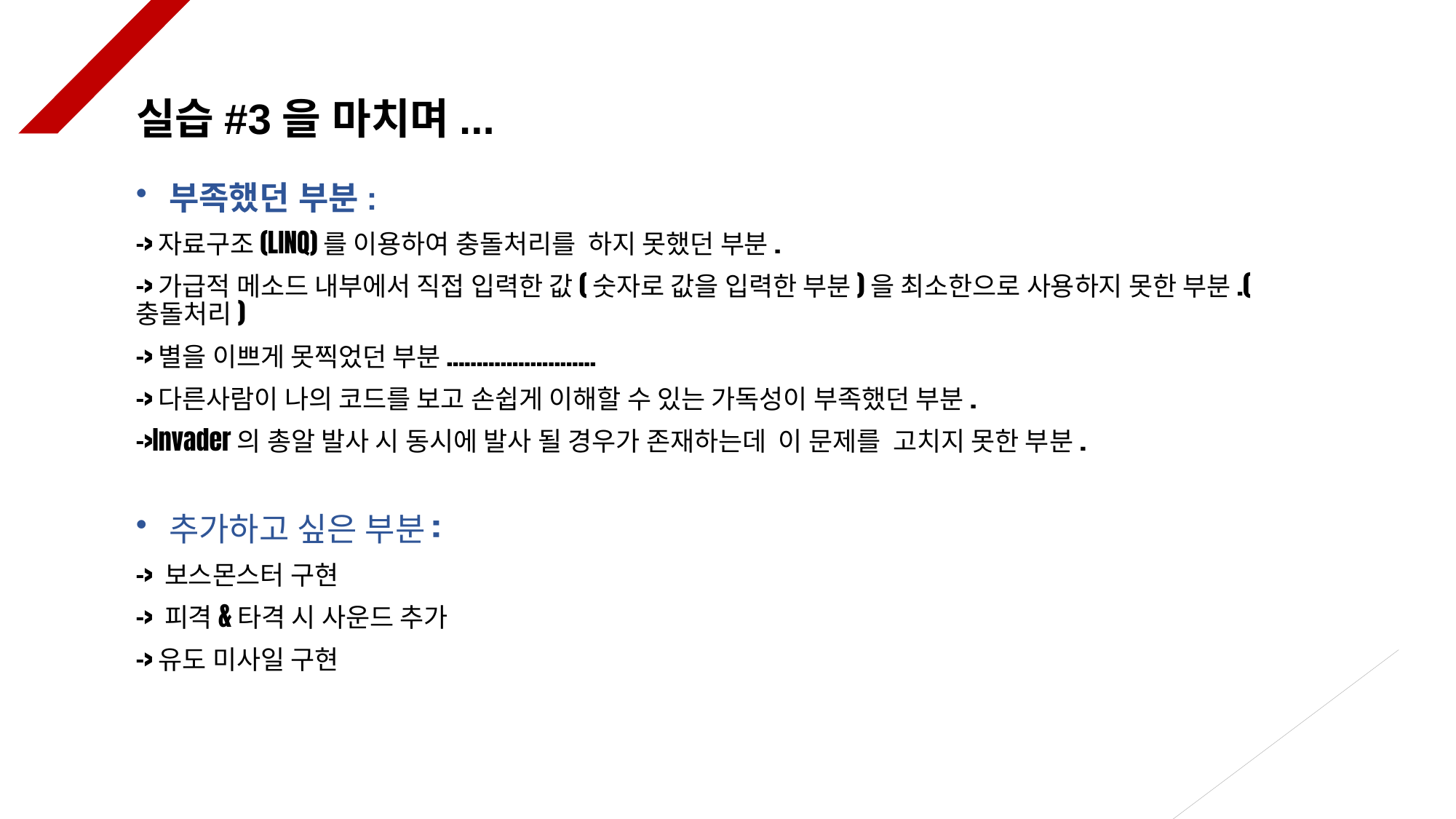

실습#3을 마치며...

부족했던 부분:
->자료구조(LINQ)를 이용하여 충돌처리를  하지 못했던 부분.
->가급적 메소드 내부에서 직접 입력한 값(숫자로 값을 입력한 부분)을 최소한으로 사용하지 못한 부분.(충돌처리)
->별을 이쁘게 못찍었던 부분.........................
->다른사람이 나의 코드를 보고 손쉽게 이해할 수 있는 가독성이 부족했던 부분.
->Invader의 총알 발사 시 동시에 발사 될 경우가 존재하는데  이 문제를  고치지 못한 부분.

추가하고 싶은 부분:
-> 보스몬스터 구현
-> 피격&타격 시 사운드 추가
->유도 미사일 구현